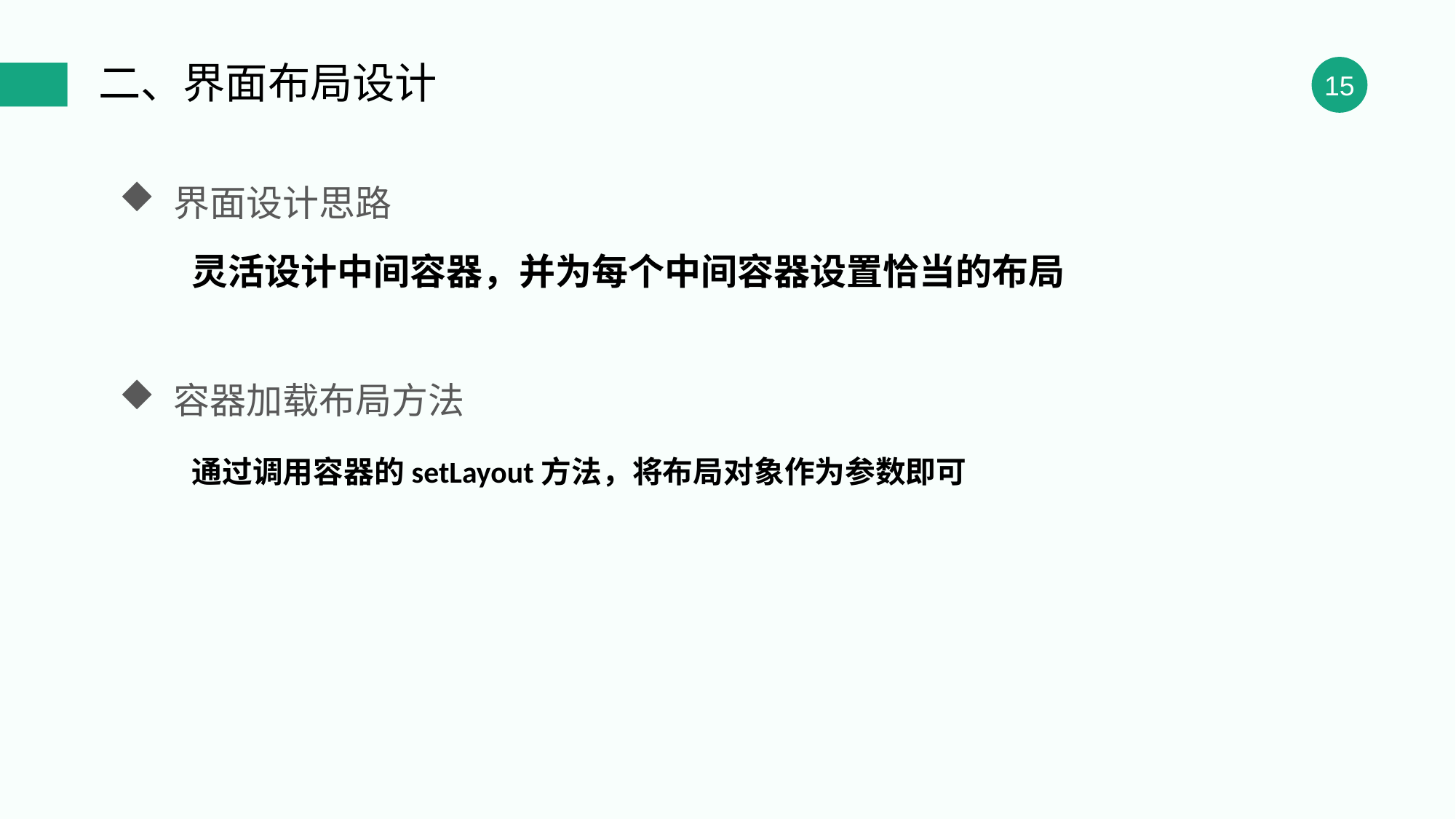

二、界面布局设计
界面设计思路
灵活设计中间容器，并为每个中间容器设置恰当的布局
容器加载布局方法
通过调用容器的setLayout方法，将布局对象作为参数即可